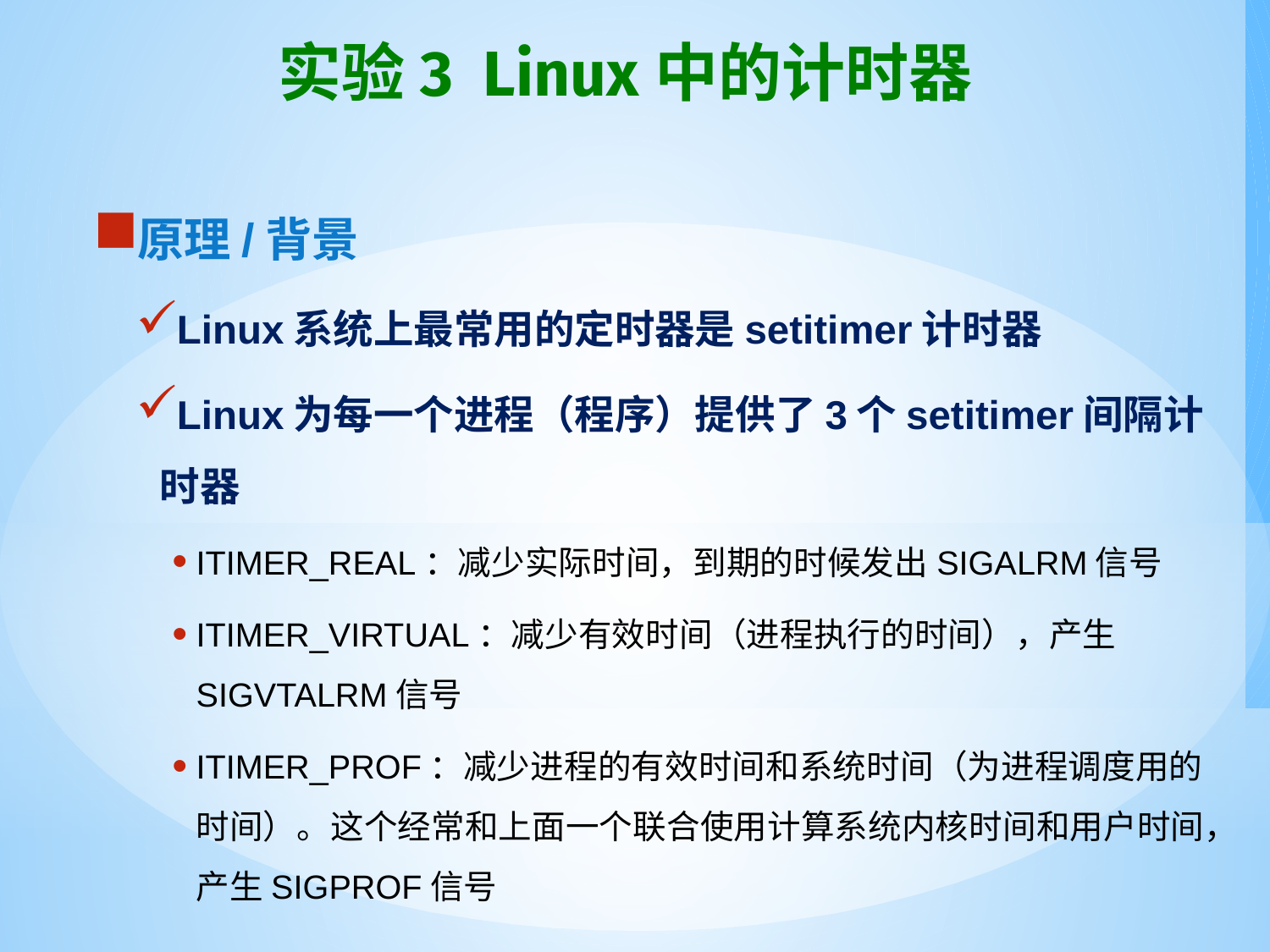

# 实验3  Linux中的计时器
原理/背景
Linux系统上最常用的定时器是setitimer计时器
Linux为每一个进程（程序）提供了3个setitimer间隔计时器
ITIMER_REAL：减少实际时间，到期的时候发出SIGALRM信号
ITIMER_VIRTUAL：减少有效时间（进程执行的时间），产生SIGVTALRM信号
ITIMER_PROF：减少进程的有效时间和系统时间（为进程调度用的时间）。这个经常和上面一个联合使用计算系统内核时间和用户时间，产生SIGPROF信号